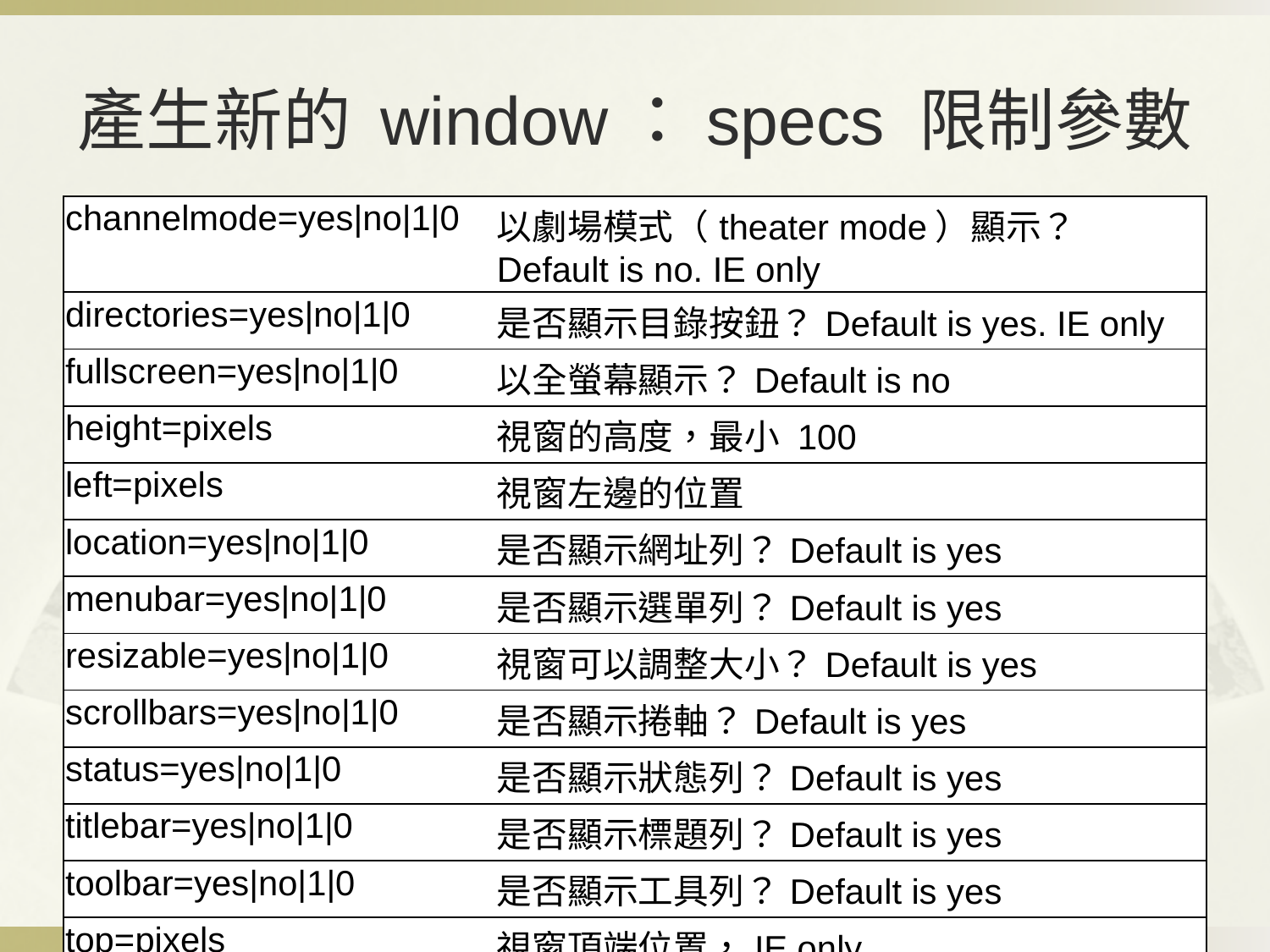

# 產生新的 window：specs 限制參數
| channelmode=yes|no|1|0 | 以劇場模式（theater mode）顯示？ Default is no. IE only |
| --- | --- |
| directories=yes|no|1|0 | 是否顯示目錄按鈕？Default is yes. IE only |
| fullscreen=yes|no|1|0 | 以全螢幕顯示？Default is no |
| height=pixels | 視窗的高度，最小 100 |
| left=pixels | 視窗左邊的位置 |
| location=yes|no|1|0 | 是否顯示網址列？Default is yes |
| menubar=yes|no|1|0 | 是否顯示選單列？Default is yes |
| resizable=yes|no|1|0 | 視窗可以調整大小？Default is yes |
| scrollbars=yes|no|1|0 | 是否顯示捲軸？Default is yes |
| status=yes|no|1|0 | 是否顯示狀態列？Default is yes |
| titlebar=yes|no|1|0 | 是否顯示標題列？Default is yes |
| toolbar=yes|no|1|0 | 是否顯示工具列？Default is yes |
| top=pixels | 視窗頂端位置，IE only |
| width=pixels | 視窗寬度，最小 100 |